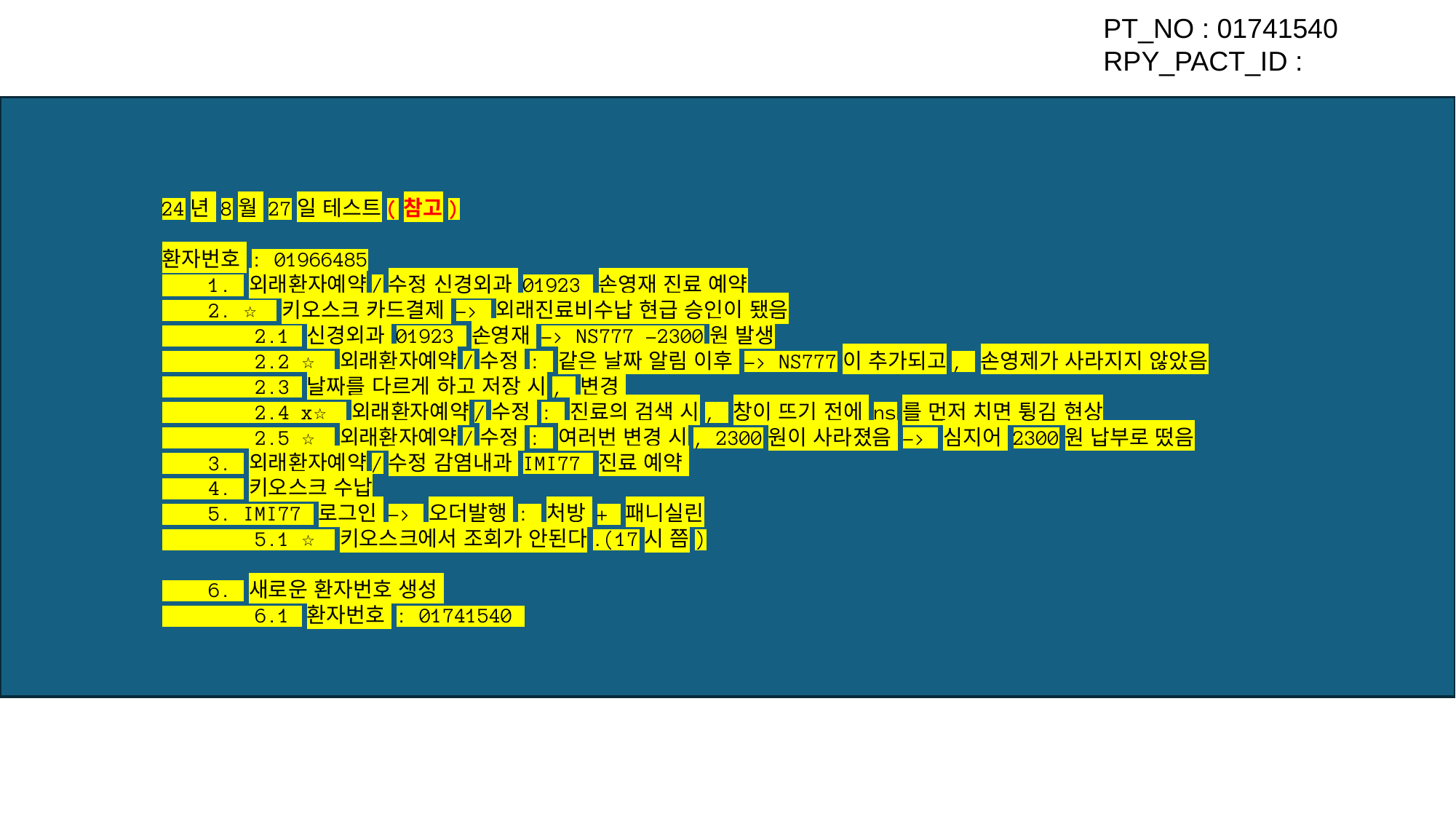

PT_NO : 01741540
RPY_PACT_ID :

24년 8월 27일 테스트(참고)

환자번호 : 01966485
    1. 외래환자예약/수정 신경외과 01923 손영재 진료 예약
    2. ☆ 키오스크 카드결제 -> 외래진료비수납 현급 승인이 됐음
        2.1 신경외과 01923 손영재 -> NS777 -2300원 발생
        2.2 ☆ 외래환자예약/수정 : 같은 날짜 알림 이후 -> NS777이 추가되고, 손영제가 사라지지 않았음
        2.3 날짜를 다르게 하고 저장 시, 변경
        2.4 x☆ 외래환자예약/수정 : 진료의 검색 시, 창이 뜨기 전에 ns를 먼저 치면 튕김 현상
        2.5 ☆ 외래환자예약/수정 : 여러번 변경 시, 2300원이 사라졌음 -> 심지어 2300원 납부로 떴음
    3. 외래환자예약/수정 감염내과 IMI77 진료 예약
    4. 키오스크 수납
    5. IMI77 로그인 -> 오더발행 : 처방 + 패니실린
        5.1 ☆ 키오스크에서 조회가 안된다.(17시 쯤)
    6. 새로운 환자번호 생성
        6.1 환자번호 : 01741540